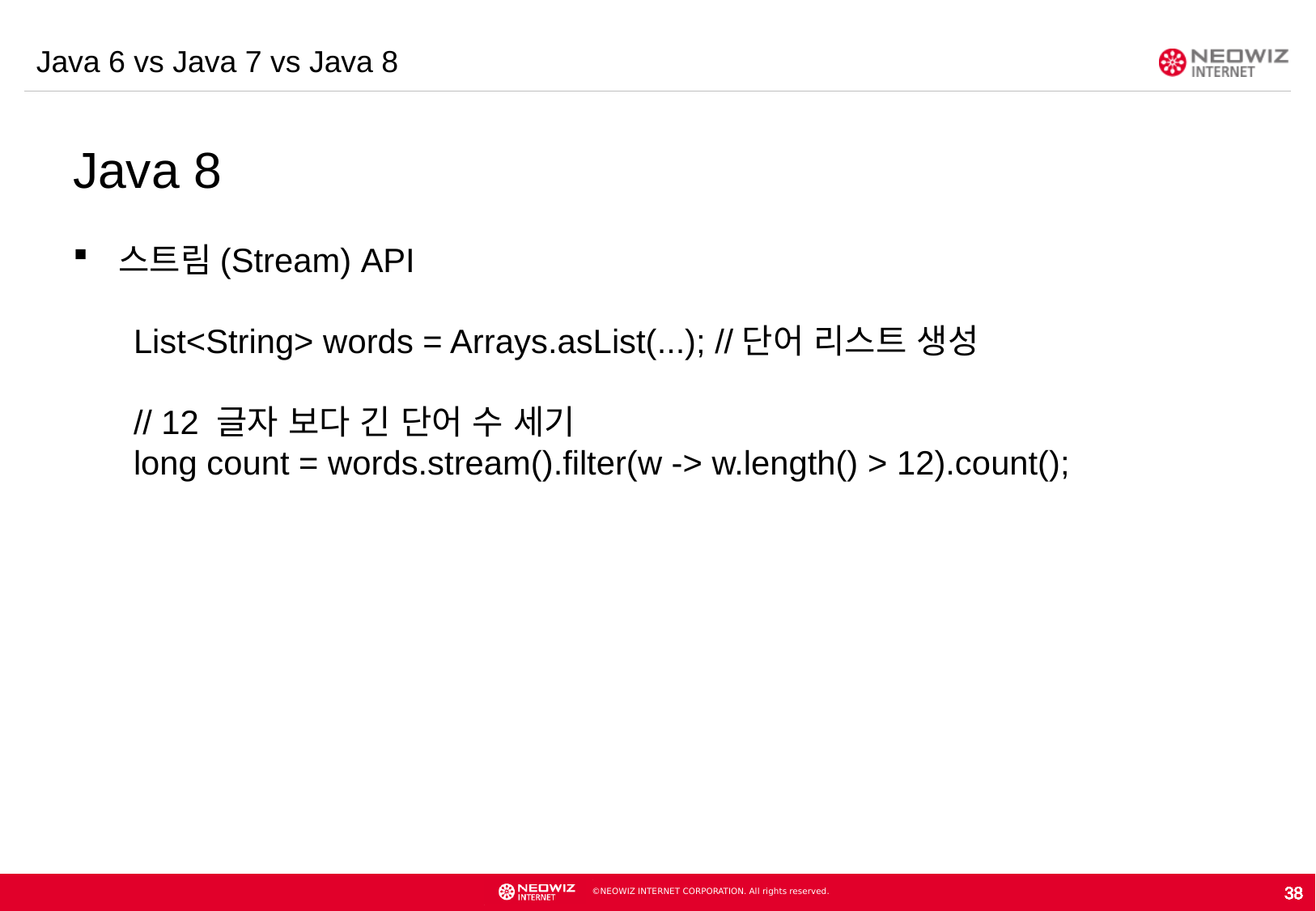

Java 6 vs Java 7 vs Java 8

Java 8

스트림(Stream) API

List<String> words = Arrays.asList(...); //단어 리스트 생성

// 12 글자 보다 긴 단어 수 세기
long count = words.stream().filter(w -> w.length() > 12).count();
38
38
38
38
38
38
38
38
38
38
38
38
38
38
38
38
38
38
38
38
38
38
38
38